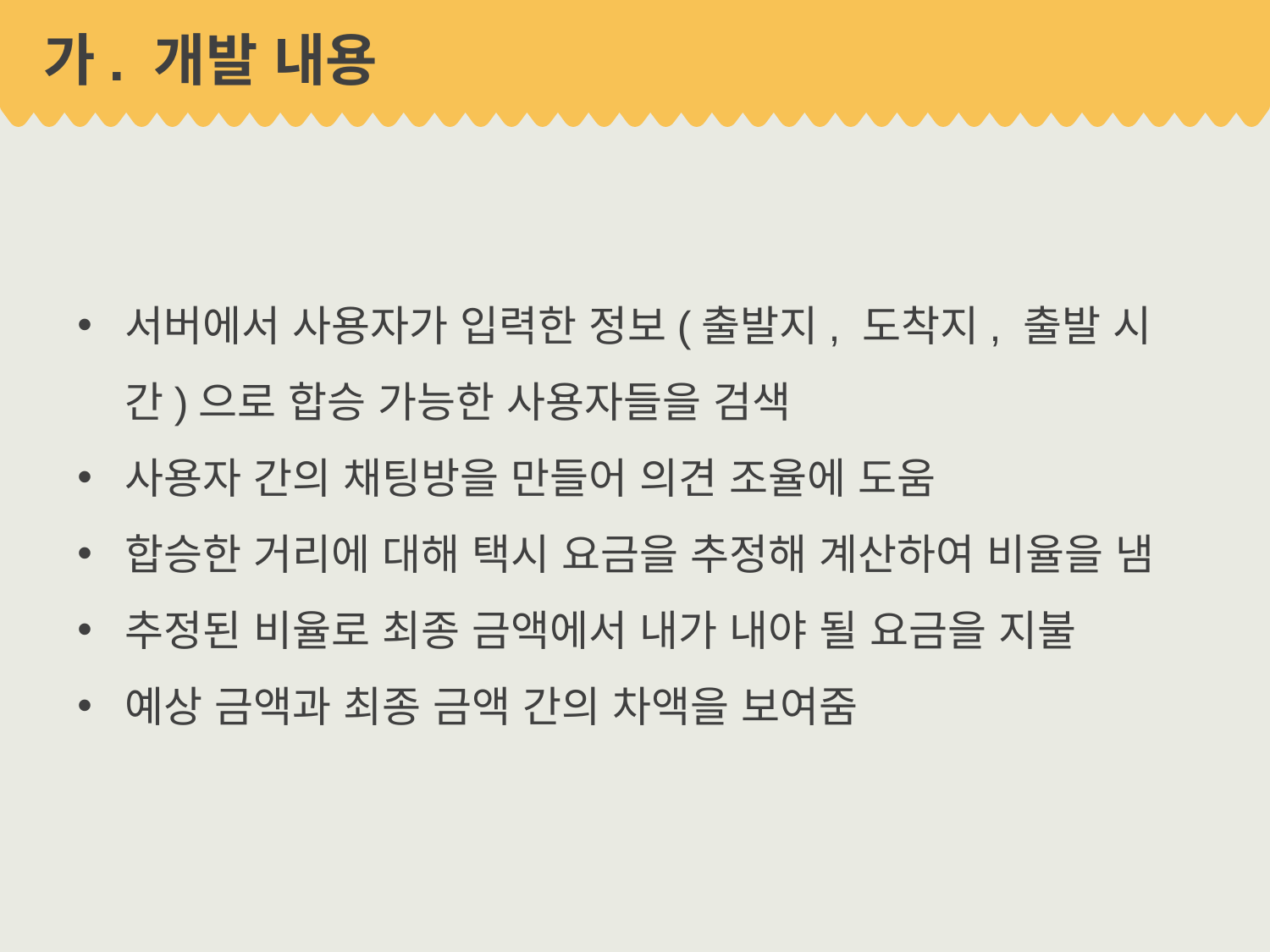

가. 개발 내용
서버에서 사용자가 입력한 정보(출발지, 도착지, 출발 시간)으로 합승 가능한 사용자들을 검색
사용자 간의 채팅방을 만들어 의견 조율에 도움
합승한 거리에 대해 택시 요금을 추정해 계산하여 비율을 냄
추정된 비율로 최종 금액에서 내가 내야 될 요금을 지불
예상 금액과 최종 금액 간의 차액을 보여줌